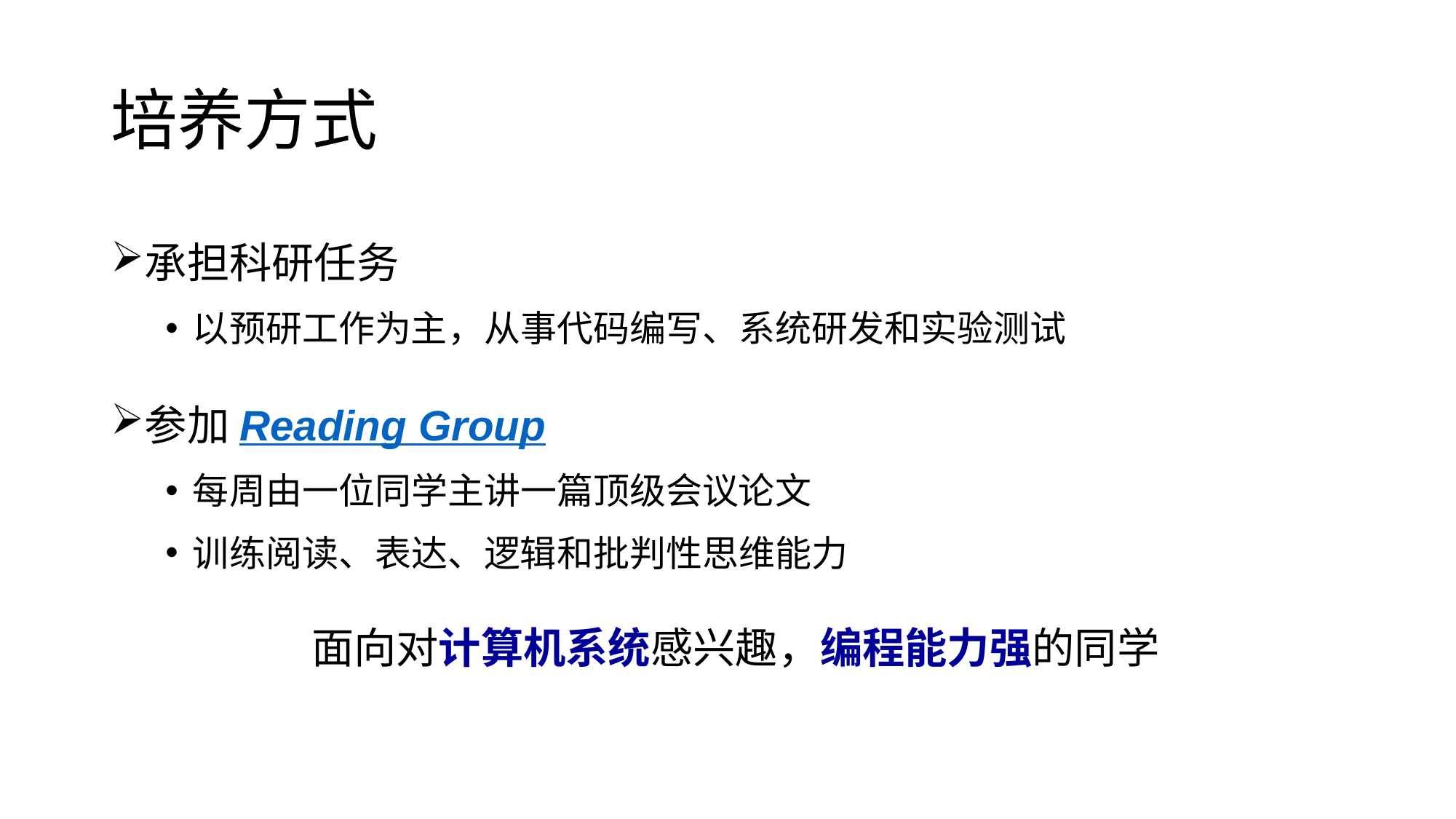

# 培养方式
承担科研任务
以预研工作为主，从事代码编写、系统研发和实验测试
参加Reading Group
每周由一位同学主讲一篇顶级会议论文
训练阅读、表达、逻辑和批判性思维能力
面向对计算机系统感兴趣，编程能力强的同学